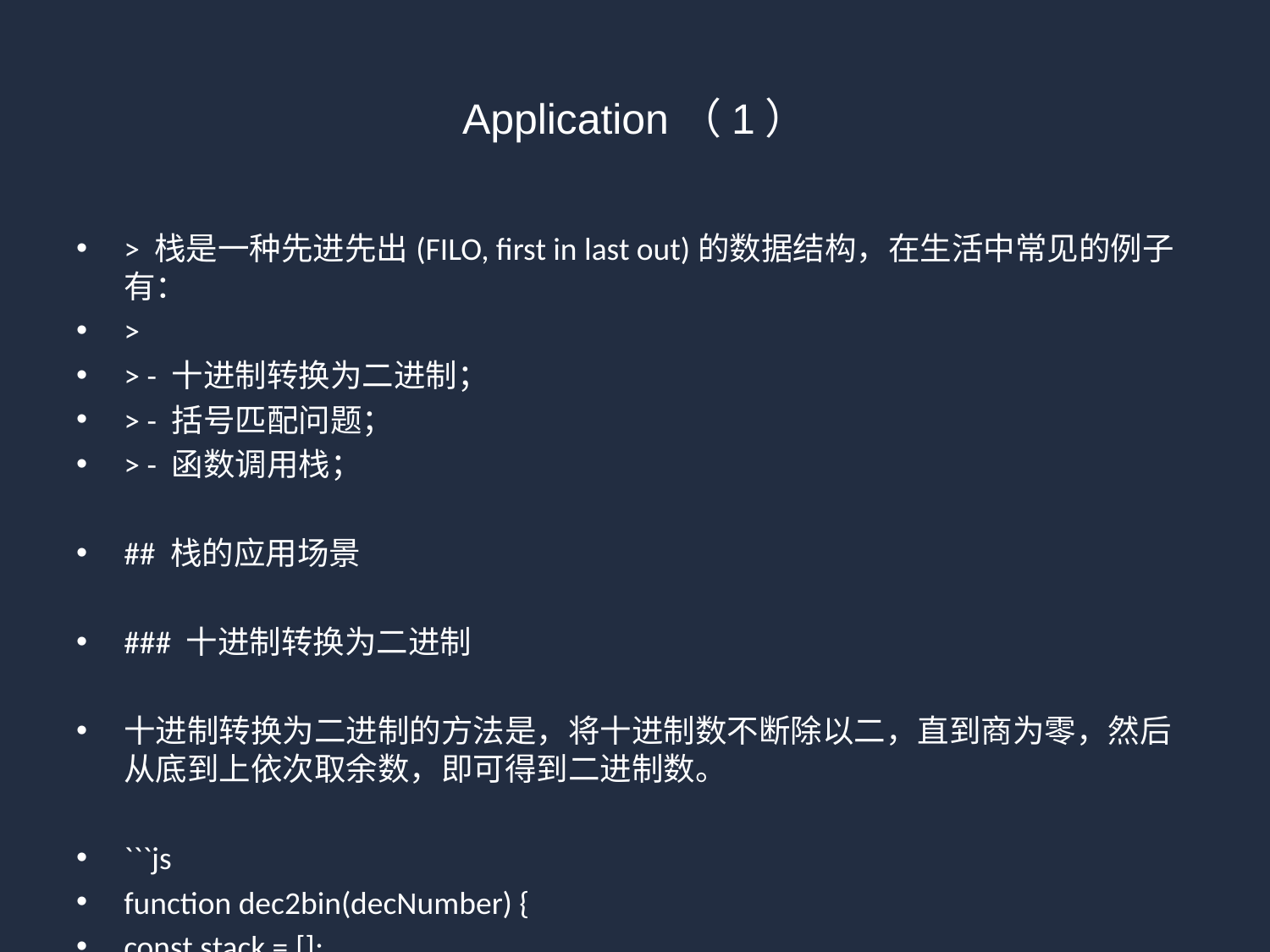

# Application（1）
> 栈是一种先进先出(FILO, first in last out)的数据结构，在生活中常见的例子有：
>
> - 十进制转换为二进制；
> - 括号匹配问题；
> - 函数调用栈；

## 栈的应用场景

### 十进制转换为二进制

十进制转换为二进制的方法是，将十进制数不断除以二，直到商为零，然后从底到上依次取余数，即可得到二进制数。

```js
function dec2bin(decNumber) {
const stack = [];
while (decNumber > 0) {
stack.push(decNumber % 2);
decNumber = Math.floor(decNumber / 2);
}
return stack.reverse().join('');
}

dec2bin(10); // '1010'
dec2bin(100); // '1100100'
```

### 括号匹配问题

例如：

```
{{([])}}

[()]{}
```

匹配成功，例如：

```
{(})
```

匹配失败，可以通过栈来实现。

```js
function isValid(s) {
const stack = [];
const pairs = new Map([
['}', '{'],
[')', '('],
[']', '['],
]);
for (let c of s) {
if (pairs.has(c)) {
if (!stack.length || stack[stack.length - 1] !== pairs.get(c)) {
return false;
}
stack.pop();
} else {
stack.push(c);
}
}
return !stack.length;
}
```

### 函数调用栈

函数调用栈用于追踪程序执行路径。每当进入一个函数时，它的返回地址和参数会被压入栈中。当函数返回时，栈顶的地址会被弹出，控制权会转移到该地址。

```js
function foo(b) {
let a = 10;
return a + b + 11;
}

function bar(x) {
const y = foo(x * 2);
return y * 3;
}

bar(1); // 63
```

上述代码中，bar 函数的返回地址和参数都被压入栈中，当 bar 函数返回时，栈顶的地址会被弹出，控制权会转移到该地址。

## 栈的实现

### 基于数组的栈

```js
class Stack {
constructor() {
this.stack = [];
}

push(element) {
this.stack.push(element);
}

pop() {
return this.stack.pop();
}

peek() {
return this.stack[this.stack.length - 1];
}

isEmpty() {
return this.stack.length === 0;
}

size() {
return this.stack.length;
}
}
```

### 基于链表的栈

```js
class Node {
constructor(element) {
this.element = element;
this.next = null;
}
}

class Stack {
constructor() {
this.top = null;
this.size = 0;
}

push(element) {
const node = new Node(element);
node.next = this.top;
this.top = node;
this.size++;
}

pop() {
if (this.isEmpty()) {
return null;
}
const element = this.top.element;
this.top = this.top.next;
this.size--;
return element;
}

peek() {
if (this.isEmpty()) {
return null;
}
return this.top.element;
}

isEmpty() {
return this.size === 0;
}

getSize() {
return this.size;
}
}
```